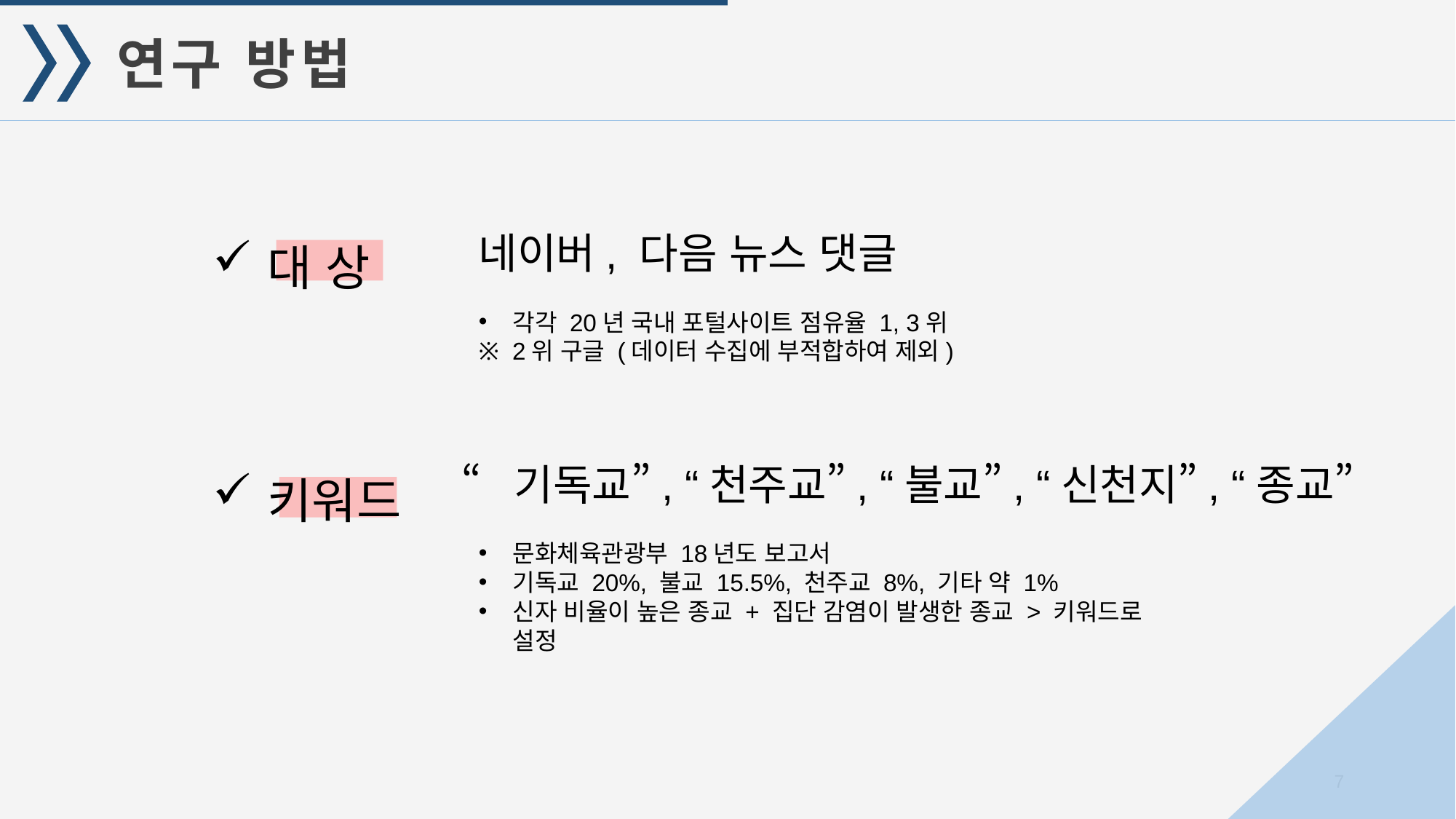

연구 방법

대 상

키워드
네이버, 다음 뉴스 댓글

각각 20년 국내 포털사이트 점유율 1, 3위
※  2위 구글 (데이터 수집에 부적합하여 제외)
“기독교”, “천주교”, “불교”, “신천지”, “종교”

문화체육관광부 18년도 보고서
기독교 20%, 불교 15.5%, 천주교 8%, 기타 약 1%
신자 비율이 높은 종교 + 집단 감염이 발생한 종교 > 키워드로 설정

7